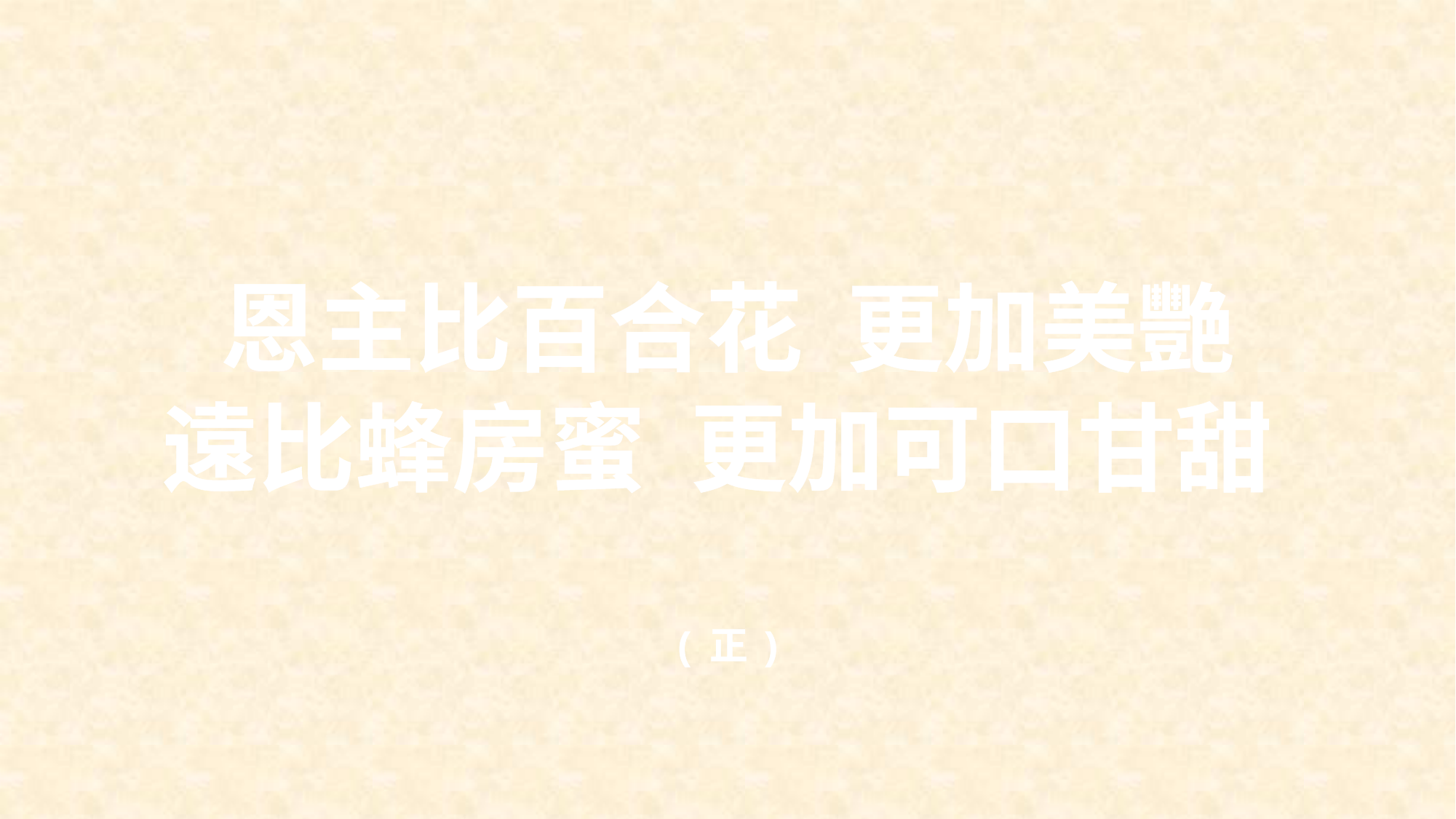

恩主比百合花  更加美艷
遠比蜂房蜜  更加可口甘甜
( 正 )